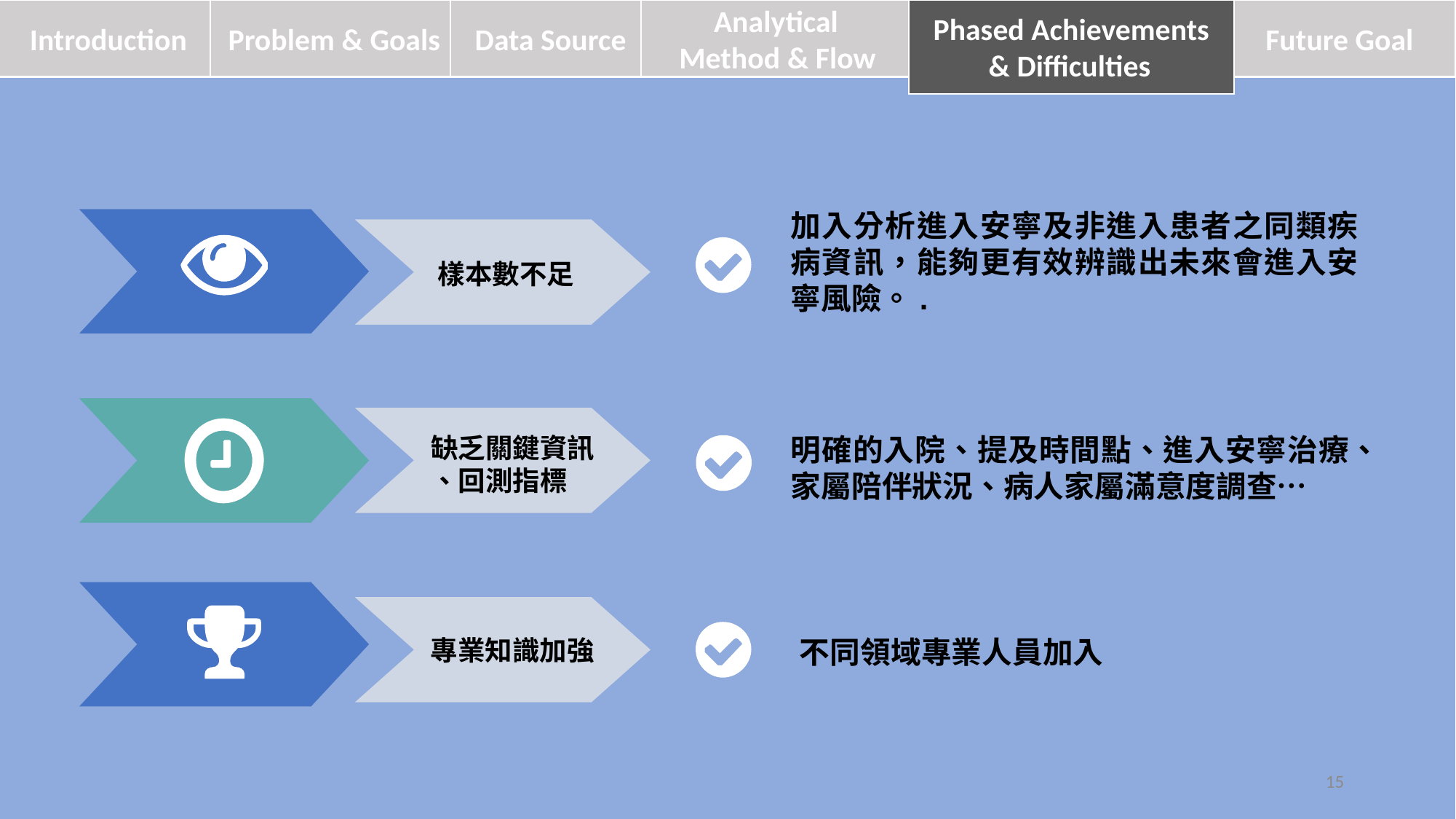

Introduction

 Problem & Goals

  Data Source

         Analytical
    Method & Flow

  Phased Achievements
          & Difficulties

   Future Goal

加入分析進入安寧及非進入患者之同類疾病資訊，能夠更有效辨識出未來會進入安寧風險。.

樣本數不足

明確的入院、提及時間點、進入安寧治療、家屬陪伴狀況、病人家屬滿意度調查…

缺乏關鍵資訊
、回測指標

不同領域專業人員加入

專業知識加強
15